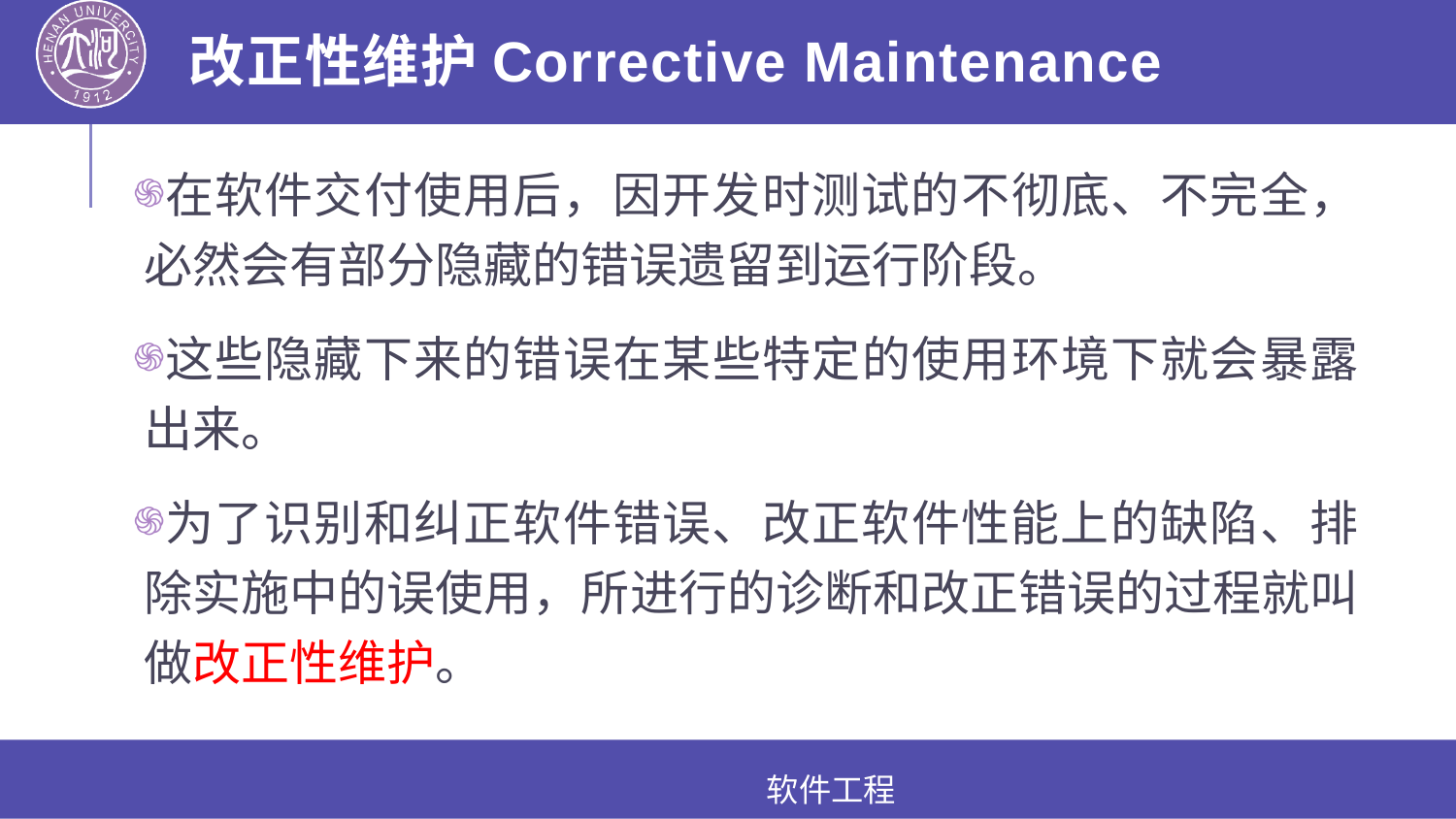

# 改正性维护Corrective Maintenance
在软件交付使用后，因开发时测试的不彻底、不完全，必然会有部分隐藏的错误遗留到运行阶段。
这些隐藏下来的错误在某些特定的使用环境下就会暴露出来。
为了识别和纠正软件错误、改正软件性能上的缺陷、排除实施中的误使用，所进行的诊断和改正错误的过程就叫做改正性维护。

软件工程
19